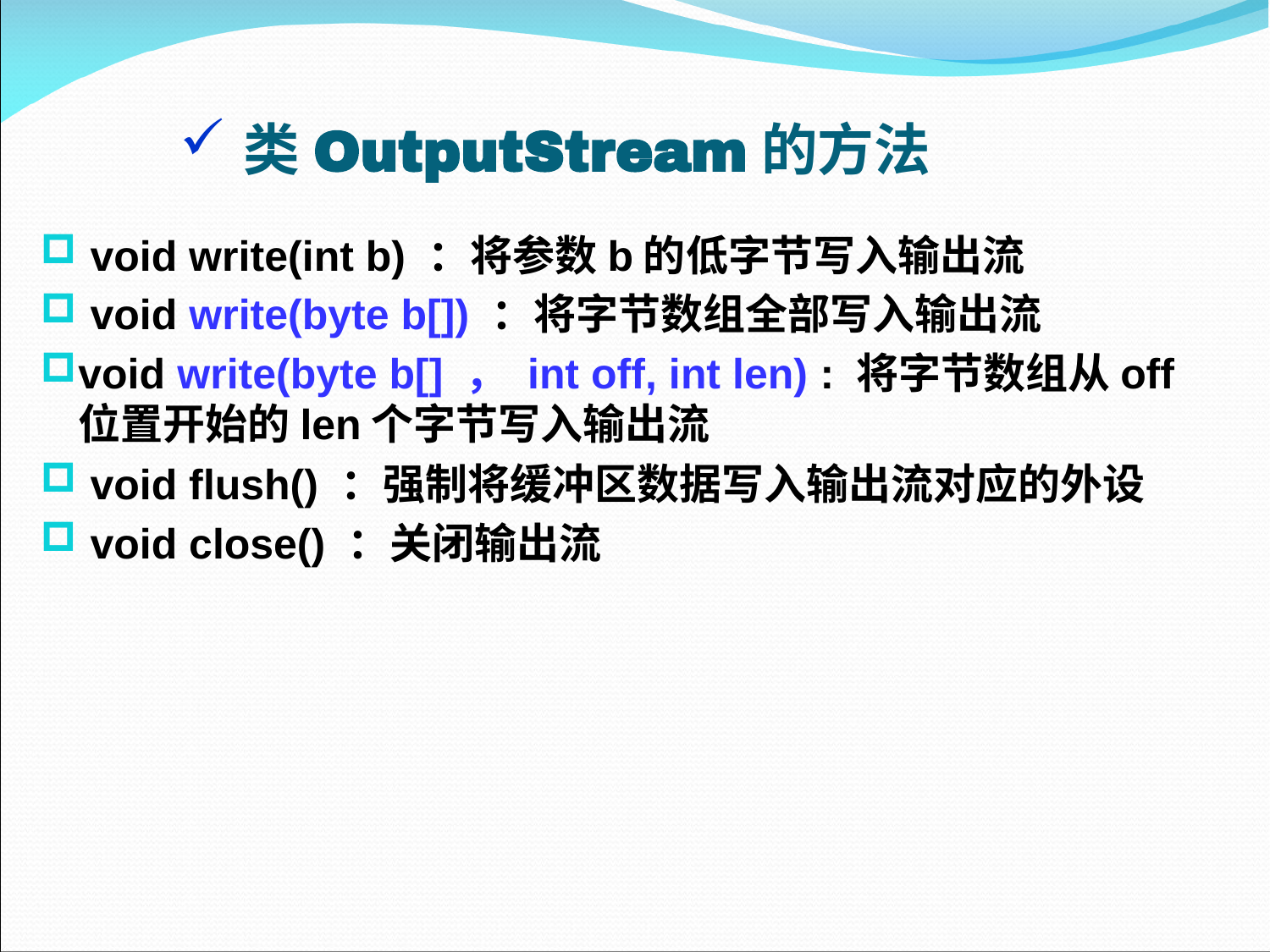

# 类OutputStream的方法
 void write(int b) ：将参数b的低字节写入输出流
 void write(byte b[]) ：将字节数组全部写入输出流
void write(byte b[] ， int off, int len) : 将字节数组从off位置开始的len个字节写入输出流
 void flush() ：强制将缓冲区数据写入输出流对应的外设
 void close() ：关闭输出流